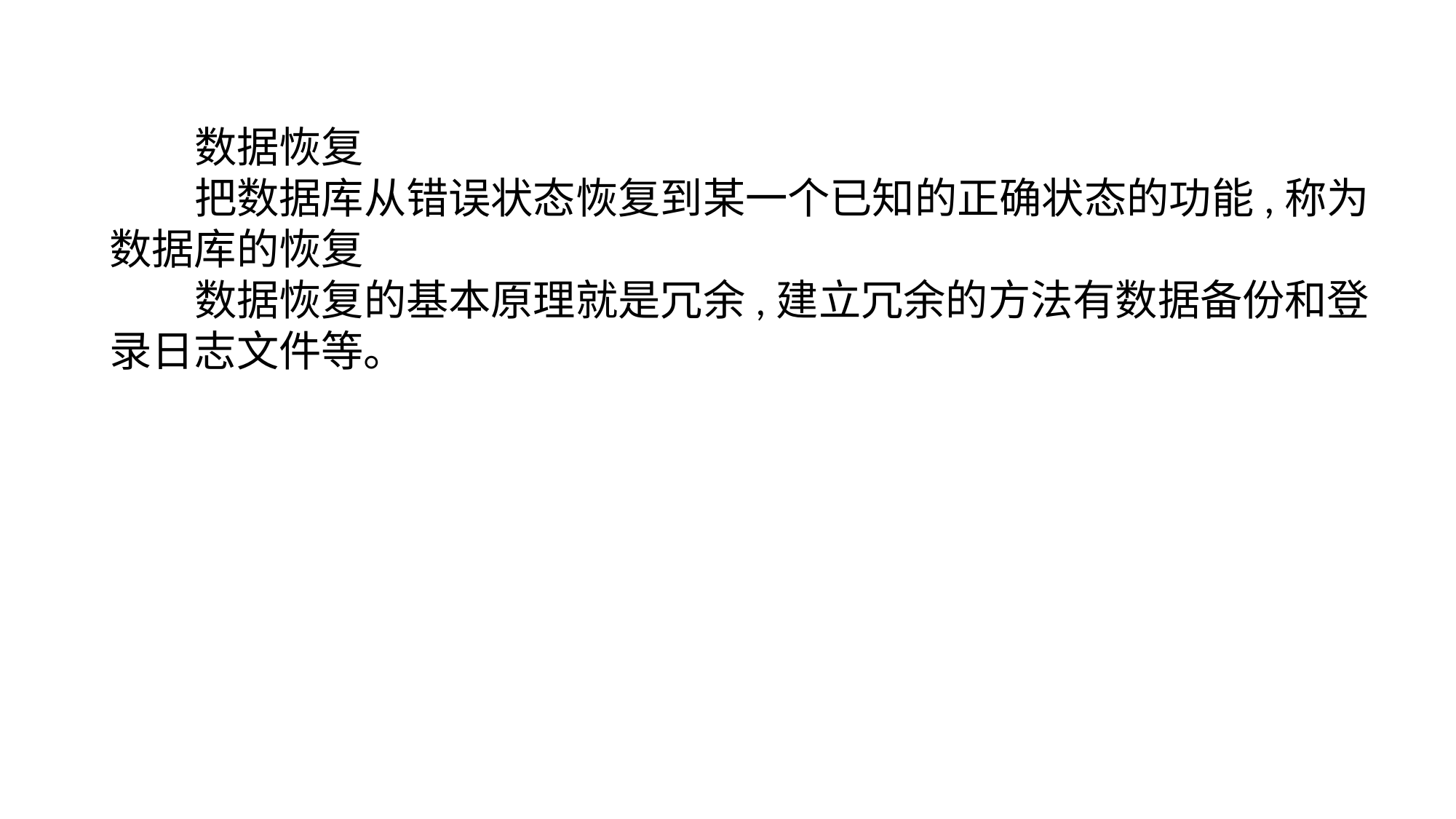

数据恢复
把数据库从错误状态恢复到某一个已知的正确状态的功能,称为数据库的恢复
数据恢复的基本原理就是冗余,建立冗余的方法有数据备份和登录日志文件等。
36